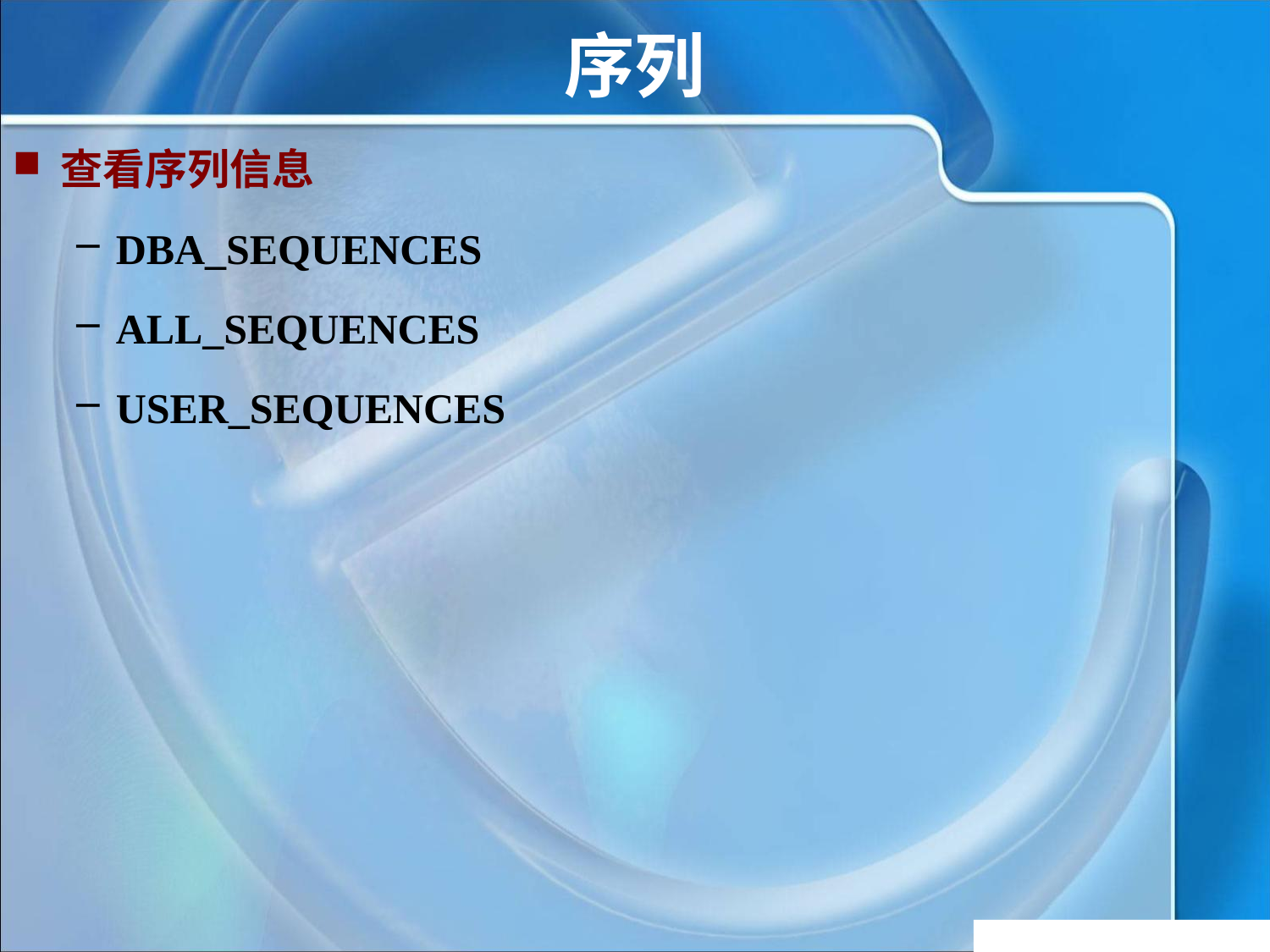

# 序列
查看序列信息
DBA_SEQUENCES
ALL_SEQUENCES
USER_SEQUENCES
128